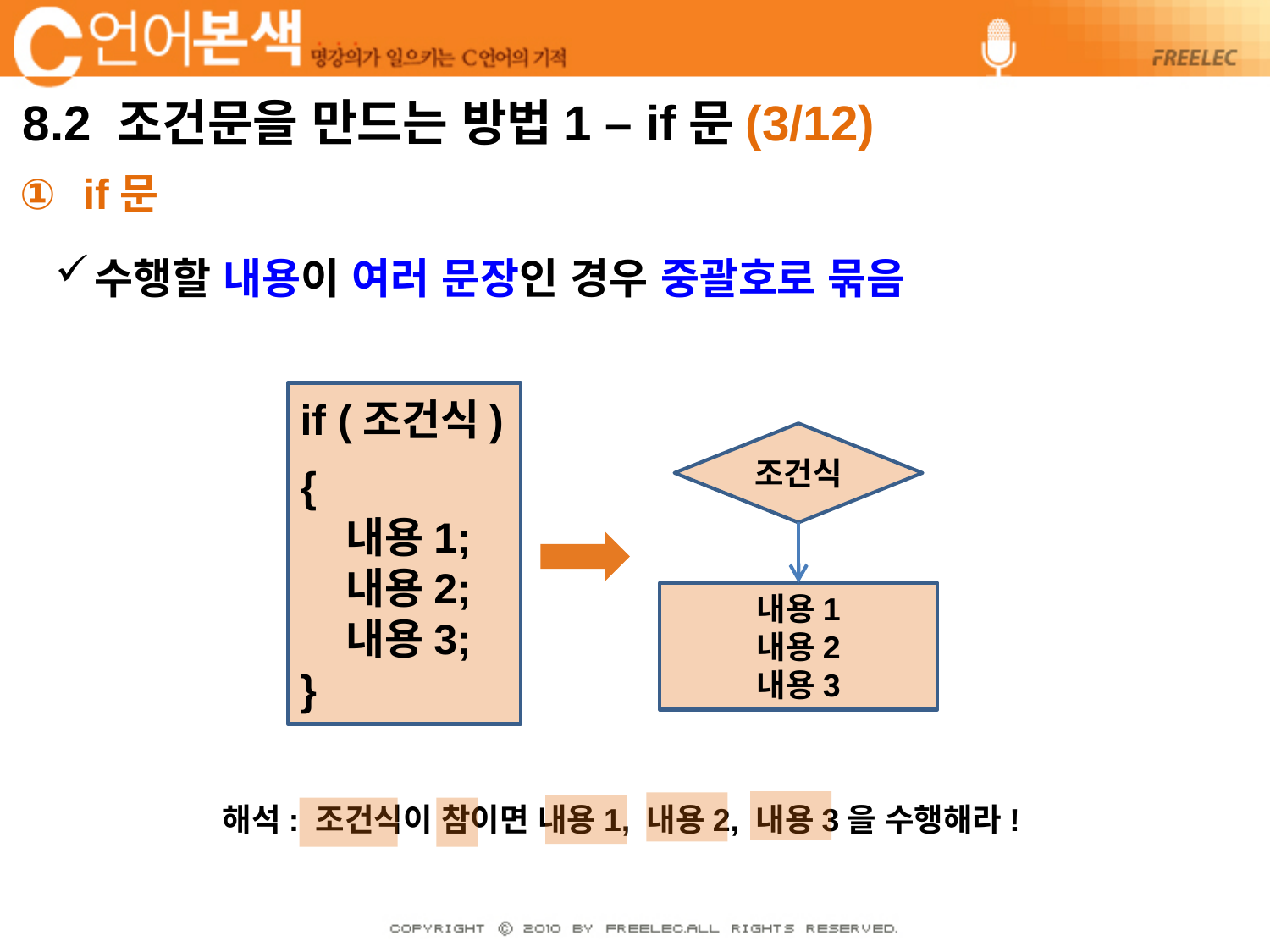

# 8.2 조건문을 만드는 방법1 – if문(3/12)
if문
수행할 내용이 여러 문장인 경우 중괄호로 묶음

if (조건식)

{
   내용1;
   내용2;
   내용3;
}
조건식

내용1
내용2
내용3

해석: 조건식이 참이면 내용1, 내용2, 내용3을 수행해라!